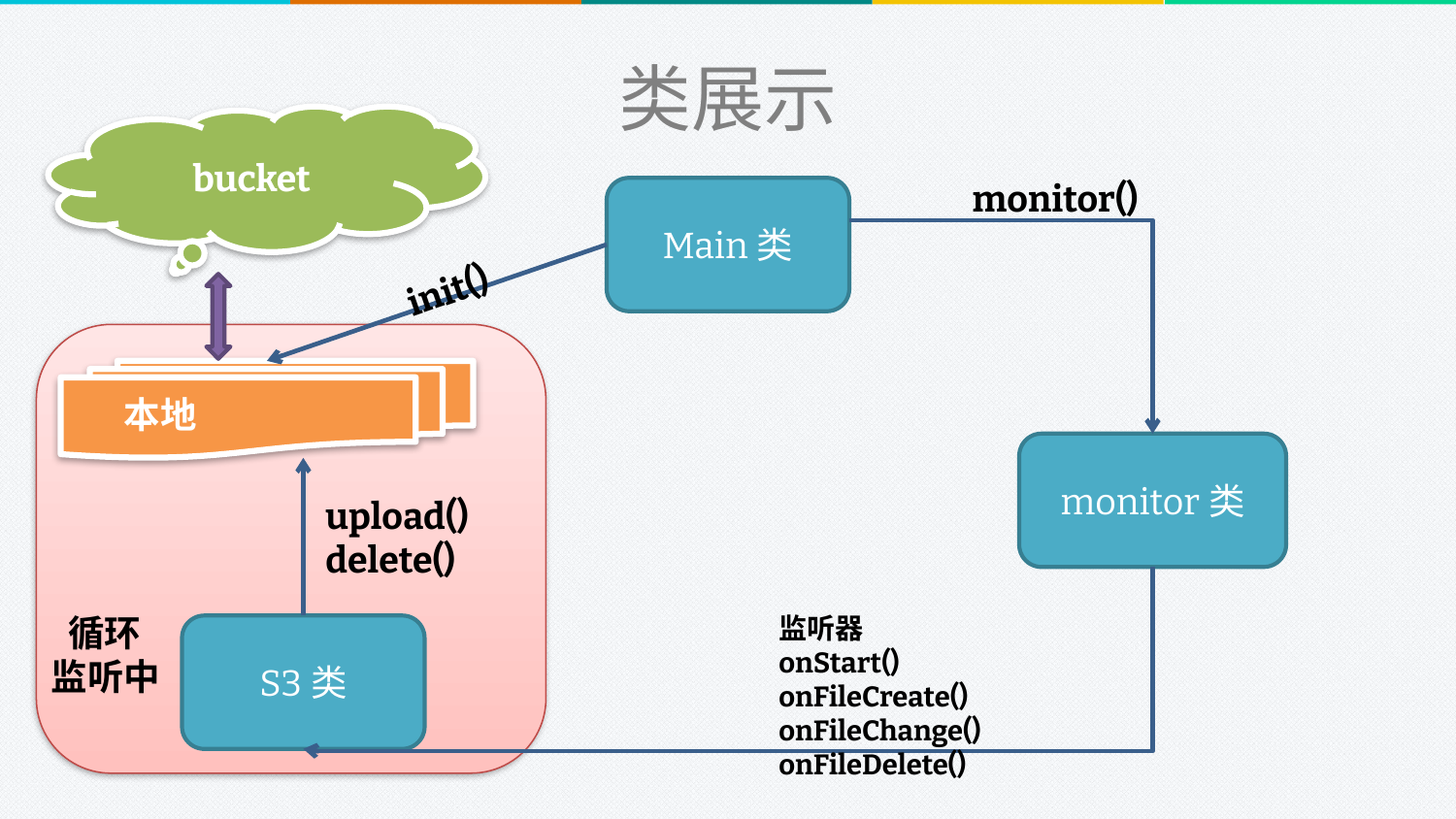

类展示

bucket
monitor()

Main类
init()

本地

monitor类
upload()
delete()
 循环
监听中
监听器
onStart()
onFileCreate()
onFileChange()
onFileDelete()

S3类